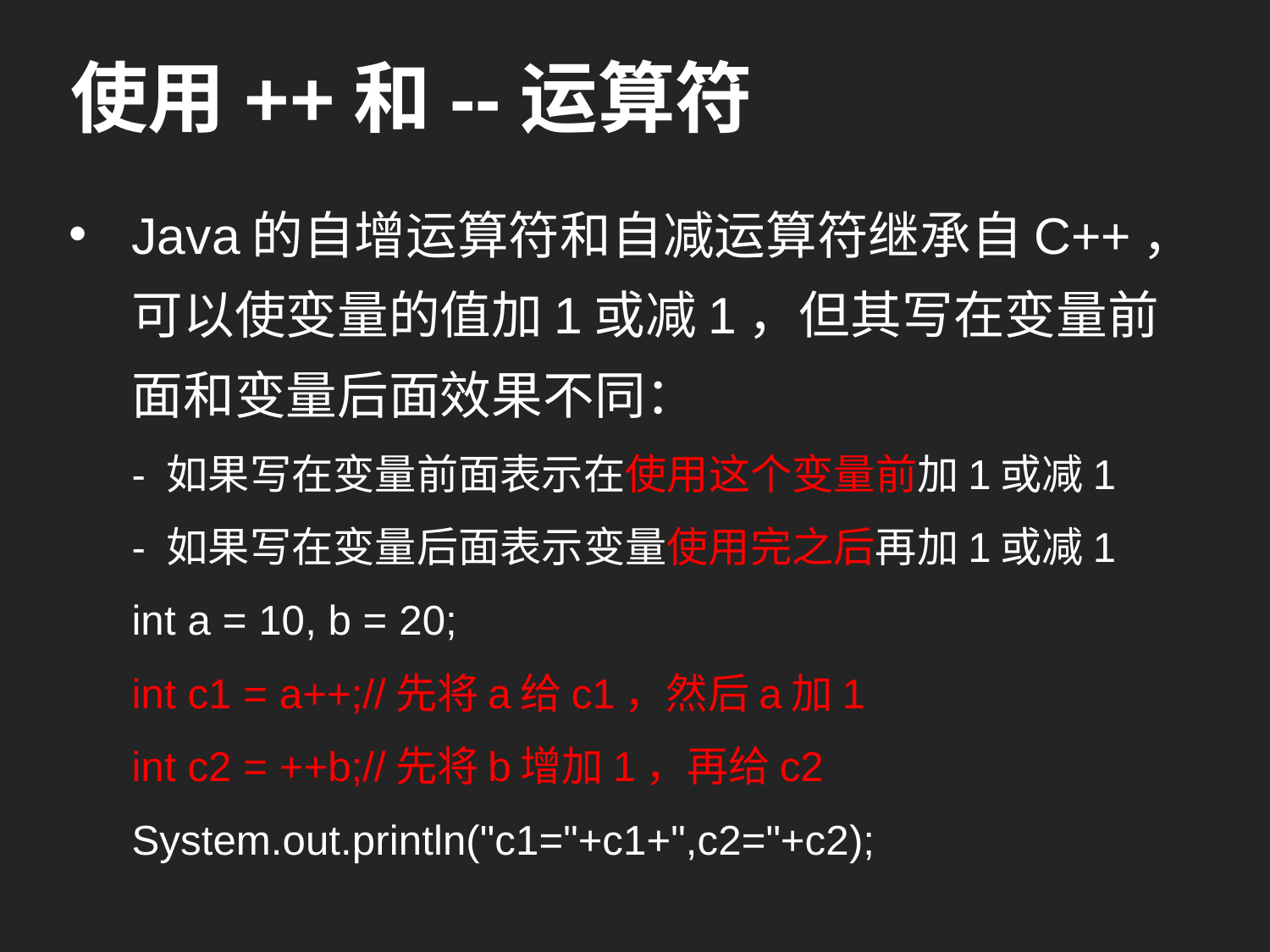

# 使用++和--运算符
Java的自增运算符和自减运算符继承自C++，可以使变量的值加1或减1，但其写在变量前面和变量后面效果不同：
- 如果写在变量前面表示在使用这个变量前加1或减1
- 如果写在变量后面表示变量使用完之后再加1或减1
int a = 10, b = 20;
int c1 = a++;//先将a给c1，然后a加1
int c2 = ++b;//先将b增加1，再给c2
System.out.println("c1="+c1+",c2="+c2);